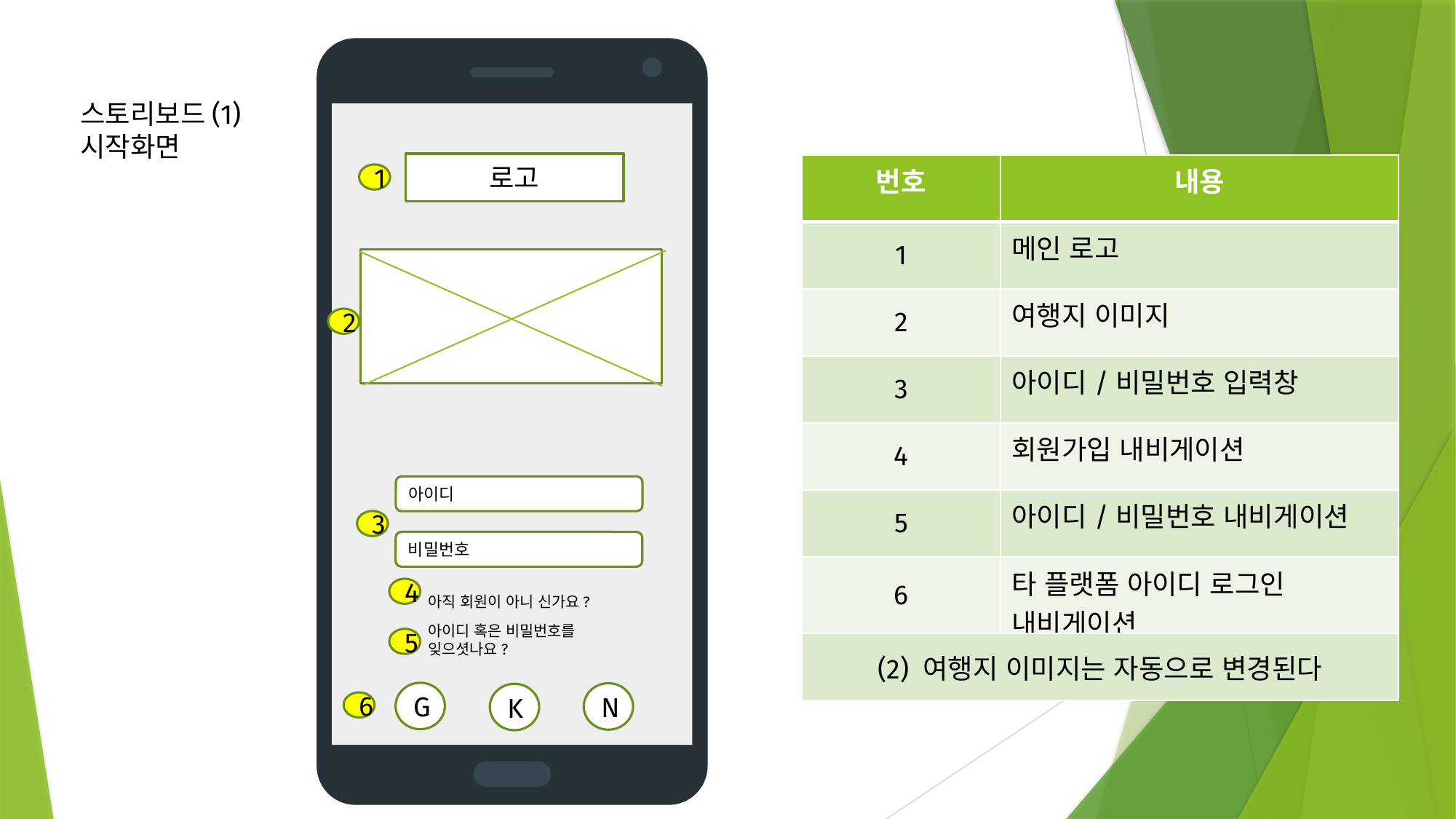

스토리보드(1)
시작화면
로고
| 번호 | 내용 |
| --- | --- |
| 1 | 메인 로고 |
| 2 | 여행지 이미지 |
| 3 | 아이디/비밀번호 입력창 |
| 4 | 회원가입 내비게이션 |
| 5 | 아이디/비밀번호 내비게이션 |
| 6 | 타 플랫폼 아이디 로그인 내비게이션 |
| (2) 여행지 이미지는 자동으로 변경된다 |  |
1

2
아이디
3
비밀번호
4
아직 회원이 아니 신가요?
아이디 혹은 비밀번호를 잊으셧나요?
5
G
N
K
6